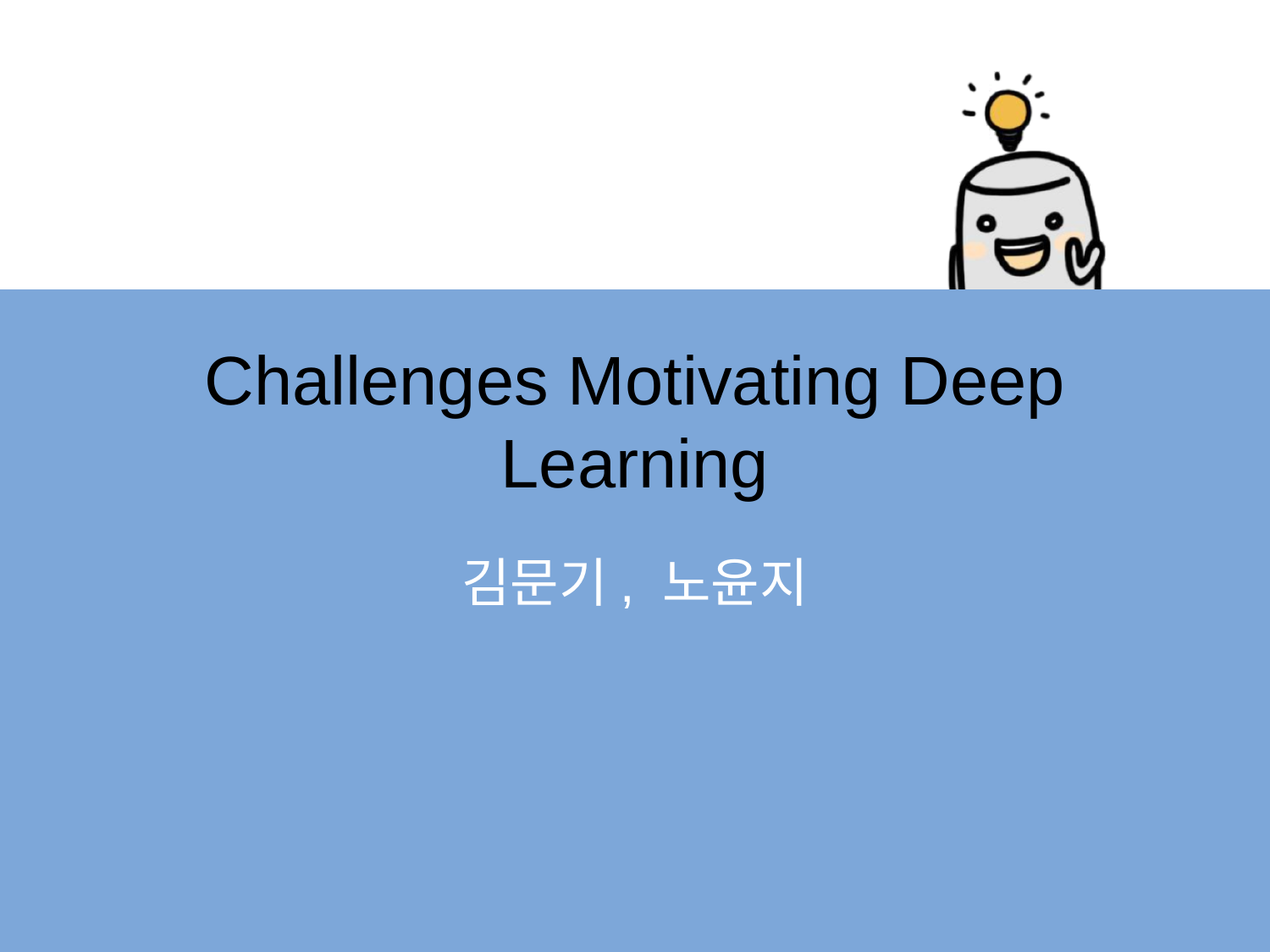

# Challenges Motivating Deep Learning
김문기, 노윤지